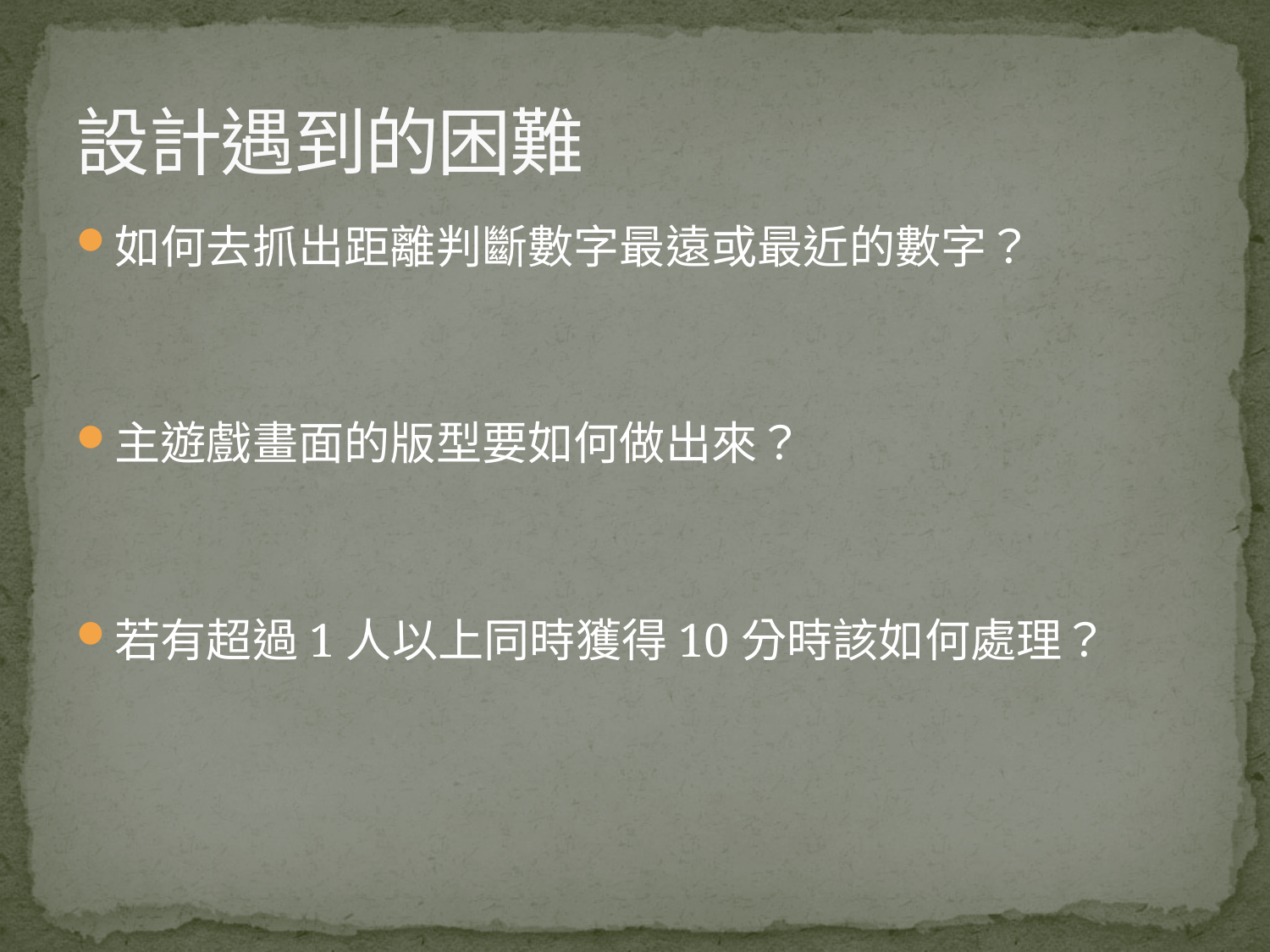

# 設計遇到的困難
如何去抓出距離判斷數字最遠或最近的數字？

主遊戲畫面的版型要如何做出來？

若有超過1人以上同時獲得10分時該如何處理？